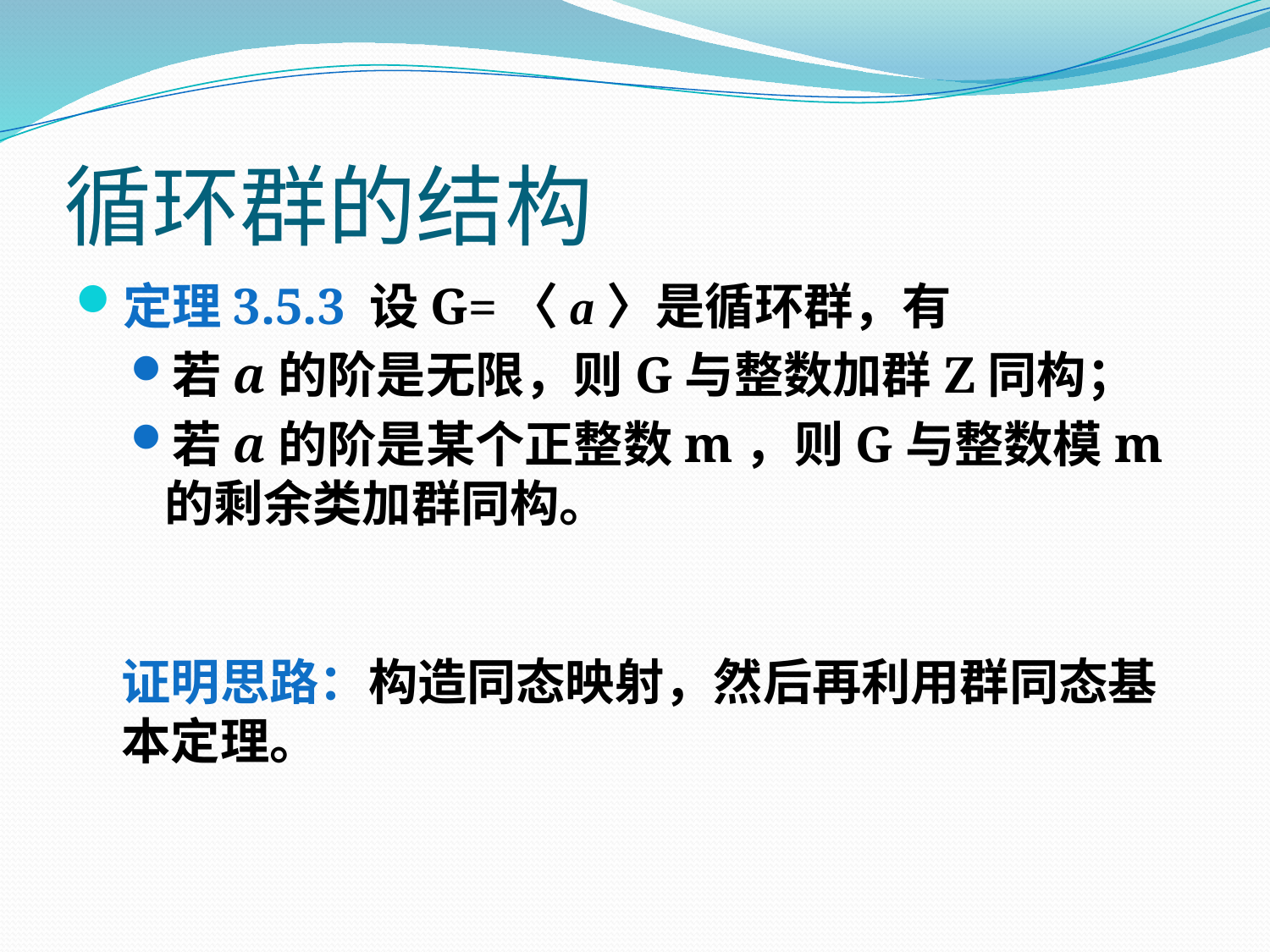

# 循环群的结构
定理3.5.3 设G=〈a〉是循环群，有
若a的阶是无限，则G与整数加群Z同构；
若a的阶是某个正整数m，则G与整数模m的剩余类加群同构。

证明思路：构造同态映射，然后再利用群同态基本定理。